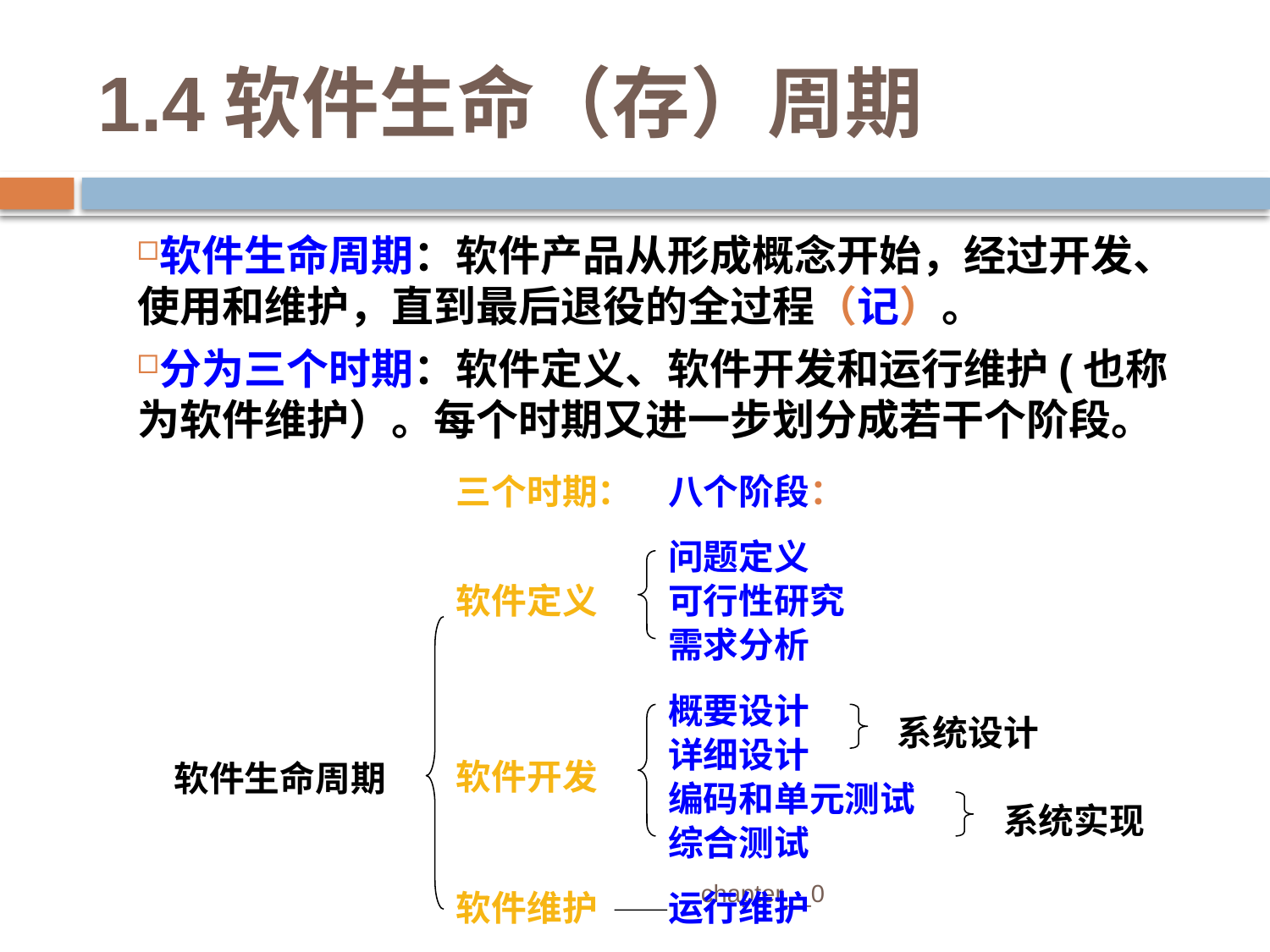

# 1.4软件生命（存）周期
27
软件生命周期：软件产品从形成概念开始，经过开发、使用和维护，直到最后退役的全过程（记）。
分为三个时期：软件定义、软件开发和运行维护(也称为软件维护）。每个时期又进一步划分成若干个阶段。

三个时期：
八个阶段：
问题定义

软件定义
可行性研究

需求分析
概要设计

系统设计
详细设计
软件开发
软件生命周期
编码和单元测试

系统实现
综合测试
软件维护
运行维护

 chapter__0